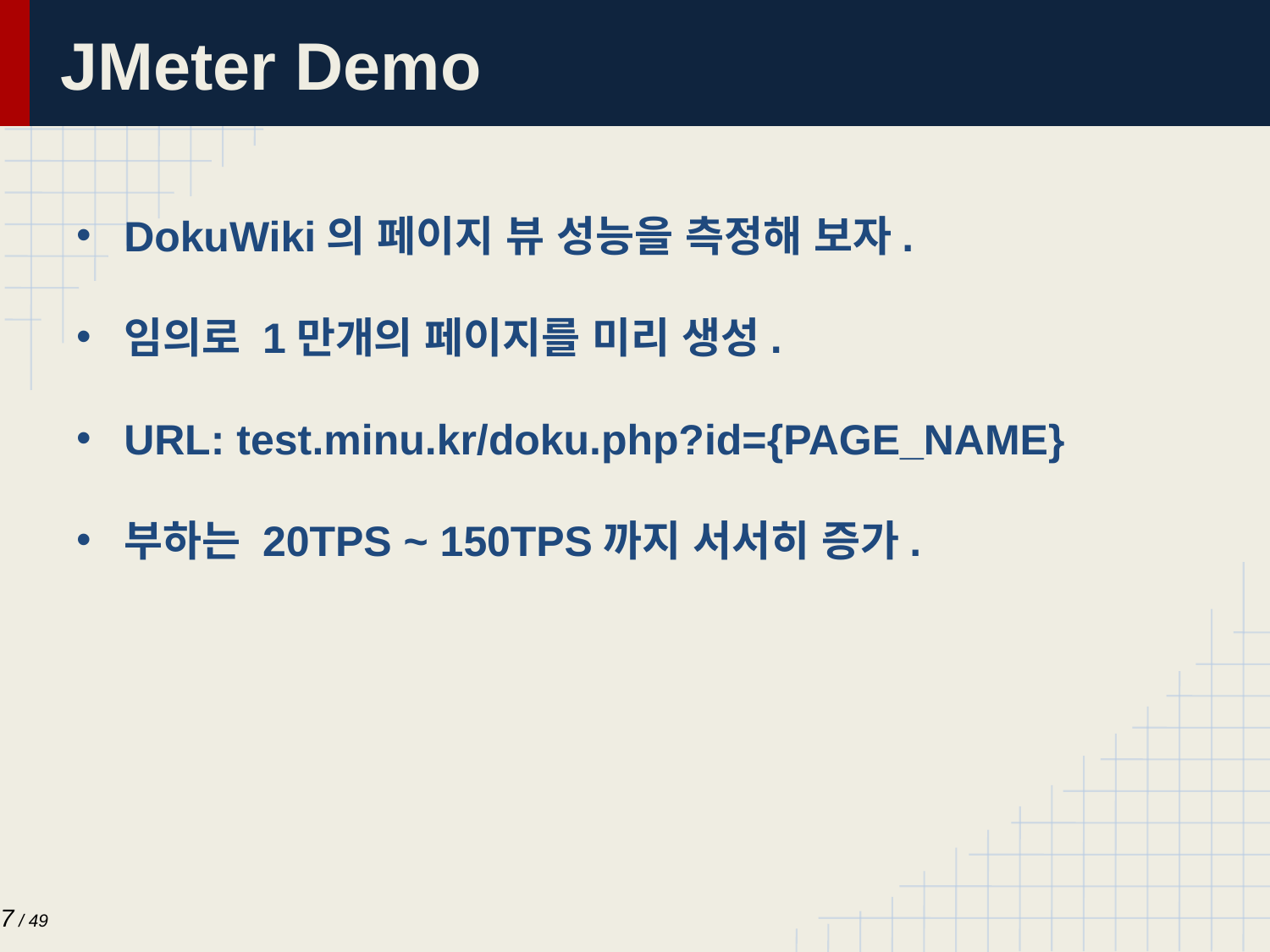

# JMeter Demo

DokuWiki의 페이지 뷰 성능을 측정해 보자.

임의로 1만개의 페이지를 미리 생성.

URL: test.minu.kr/doku.php?id={PAGE_NAME}

부하는 20TPS ~ 150TPS까지 서서히 증가.